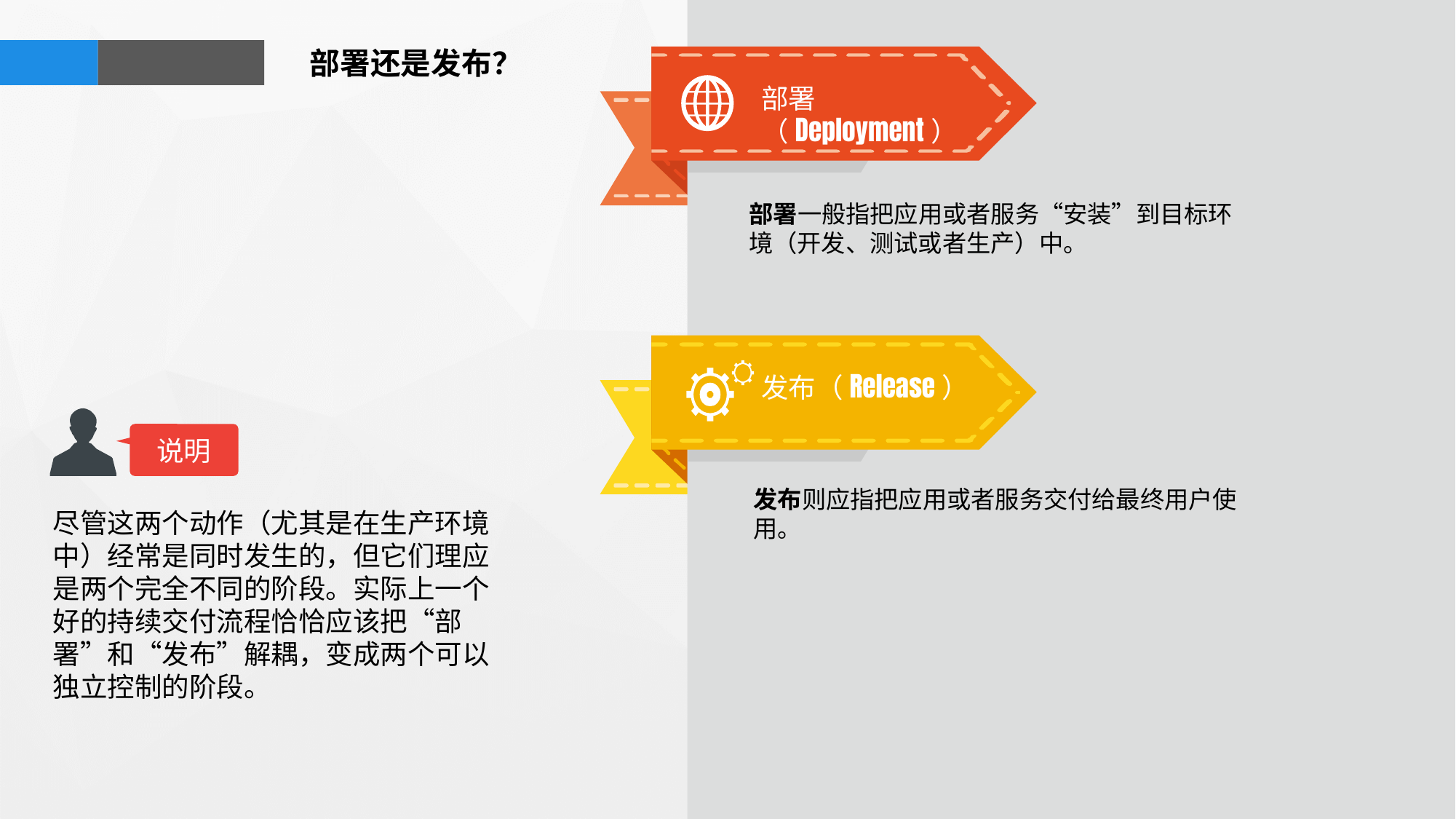

部署还是发布？

部署（Deployment）

部署一般指把应用或者服务“安装”到目标环境（开发、测试或者生产）中。

发布（Release）

说明

发布则应指把应用或者服务交付给最终用户使用。

尽管这两个动作（尤其是在生产环境中）经常是同时发生的，但它们理应是两个完全不同的阶段。实际上一个好的持续交付流程恰恰应该把“部署”和“发布”解耦，变成两个可以独立控制的阶段。